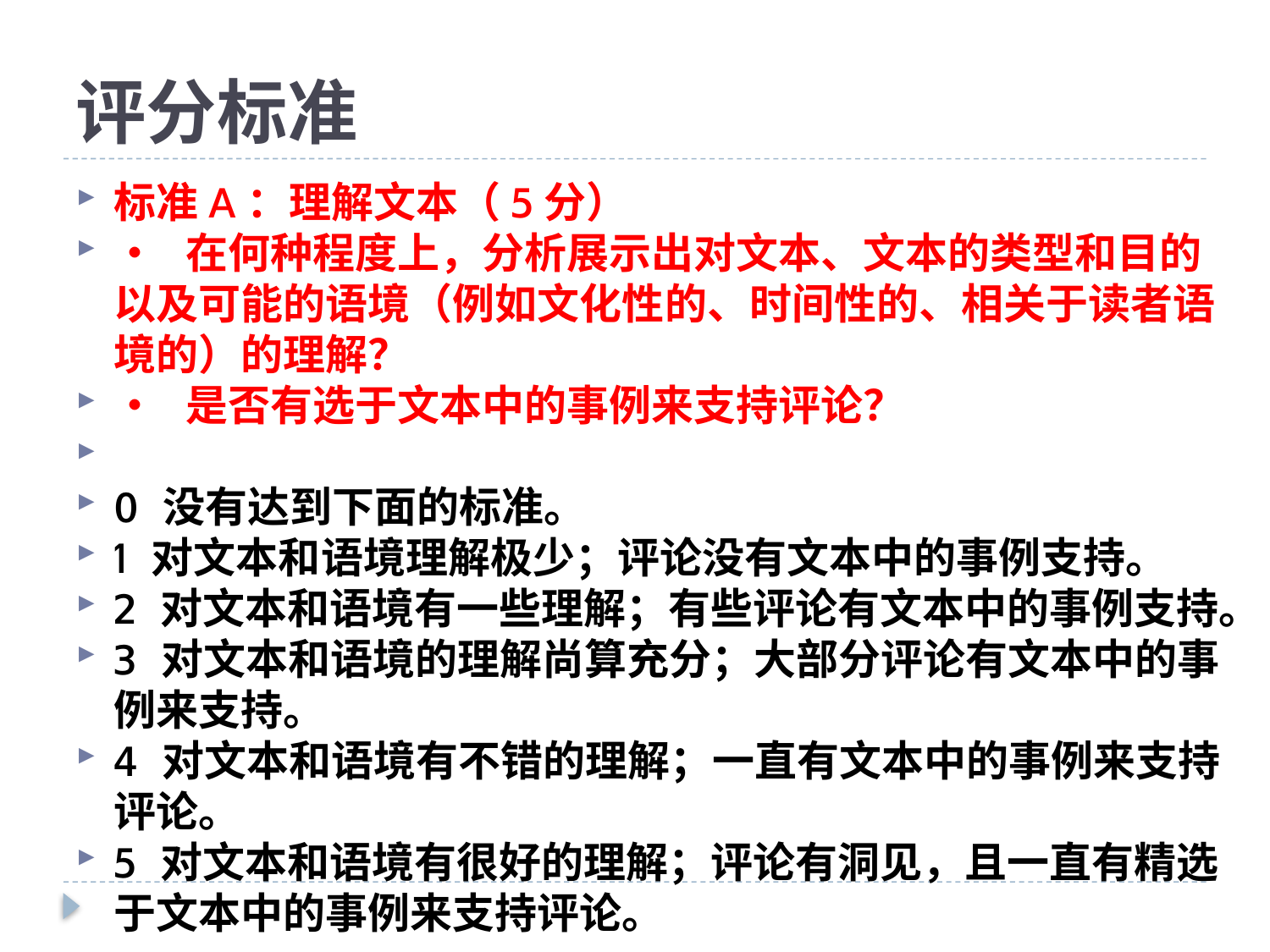

# 评分标准
标准A：理解文本（5分）
•  在何种程度上，分析展示出对文本、文本的类型和目的以及可能的语境（例如文化性的、时间性的、相关于读者语境的）的理解？
•  是否有选于文本中的事例来支持评论？

0 没有达到下面的标准。
1 对文本和语境理解极少；评论没有文本中的事例支持。
2 对文本和语境有一些理解；有些评论有文本中的事例支持。
3 对文本和语境的理解尚算充分；大部分评论有文本中的事例来支持。
4 对文本和语境有不错的理解；一直有文本中的事例来支持评论。
5 对文本和语境有很好的理解；评论有洞见，且一直有精选于文本中的事例来支持评论。